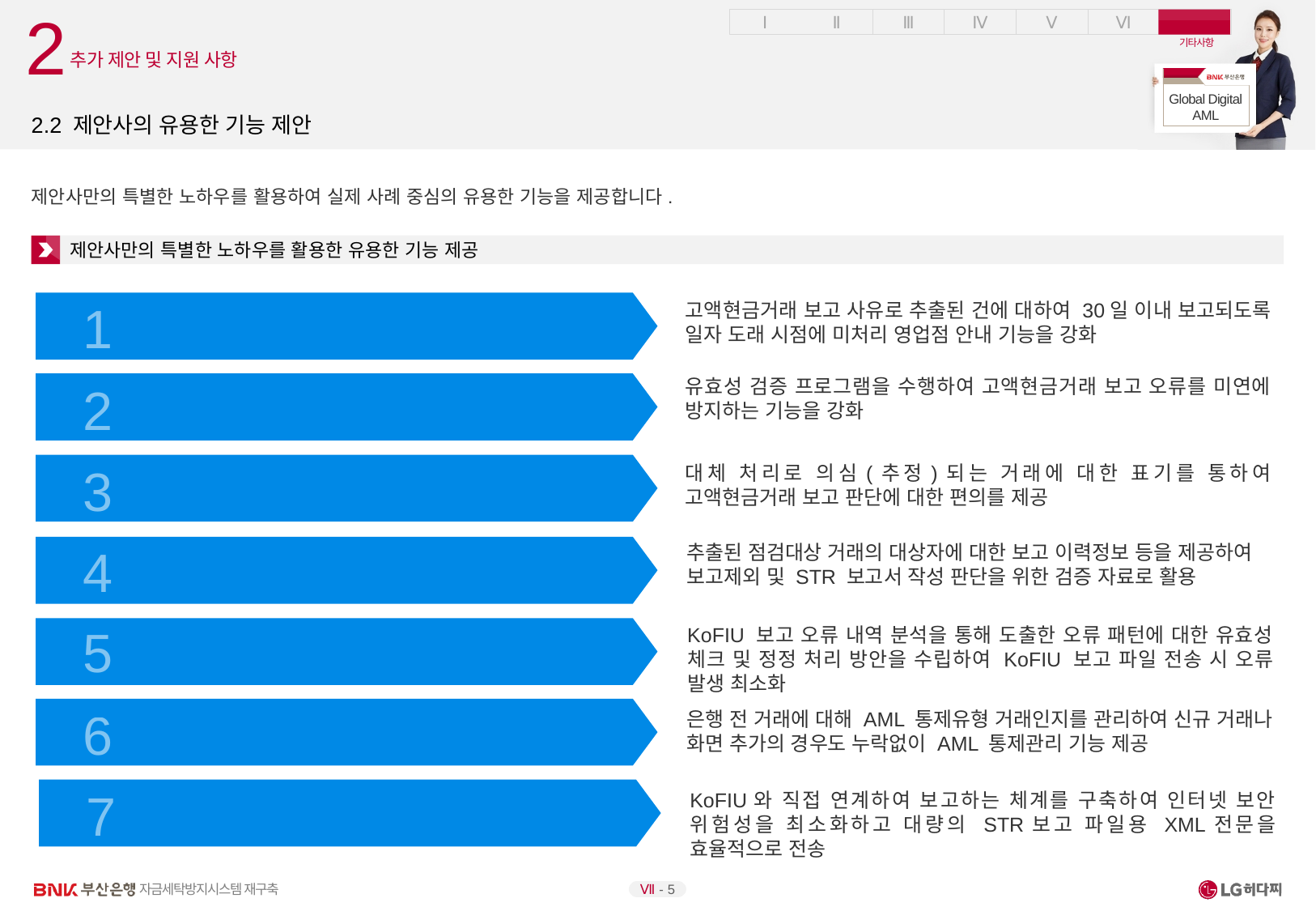

2
추가 제안 및 지원 사항
# 2.2 제안사의 유용한 기능 제안
제안사만의 특별한 노하우를 활용하여 실제 사례 중심의 유용한 기능을 제공합니다.
제안사만의 특별한 노하우를 활용한 유용한 기능 제공

고액현금거래 보고 사유로 추출된 건에 대하여 30일 이내 보고되도록 일자 도래 시점에 미처리 영업점 안내 기능을 강화

1
CTR보고 지연 방지
유효성 검증 프로그램을 수행하여 고액현금거래 보고 오류를 미연에 방지하는 기능을 강화

2
CTR 보고서 유효성 검증 기능 강화

3
CTR 대체 추정(의심) 거래에 대한 처리
대체 처리로 의심(추정)되는 거래에 대한 표기를 통하여 고액현금거래 보고 판단에 대한 편의를 제공
추출된 점검대상 거래의 대상자에 대한 보고 이력정보 등을 제공하여 보고제외 및 STR 보고서 작성 판단을 위한 검증 자료로 활용

4
STR 추출 대상자 검증 자료 제공 방법 개선
KoFIU 보고 오류 내역 분석을 통해 도출한 오류 패턴에 대한 유효성 체크 및 정정 처리 방안을 수립하여 KoFIU 보고 파일 전송 시 오류 발생 최소화

5
STR KoFIU 보고파일 검증 강화

6
AML 통제유형 거래 관리
은행 전 거래에 대해 AML 통제유형 거래인지를 관리하여 신규 거래나 화면 추가의 경우도 누락없이 AML 통제관리 기능 제공

7
STR 대량 연계 보고
KoFIU와 직접 연계하여 보고하는 체계를 구축하여 인터넷 보안 위험성을 최소화하고 대량의 STR보고 파일용 XML전문을 효율적으로 전송
Ⅶ - 5